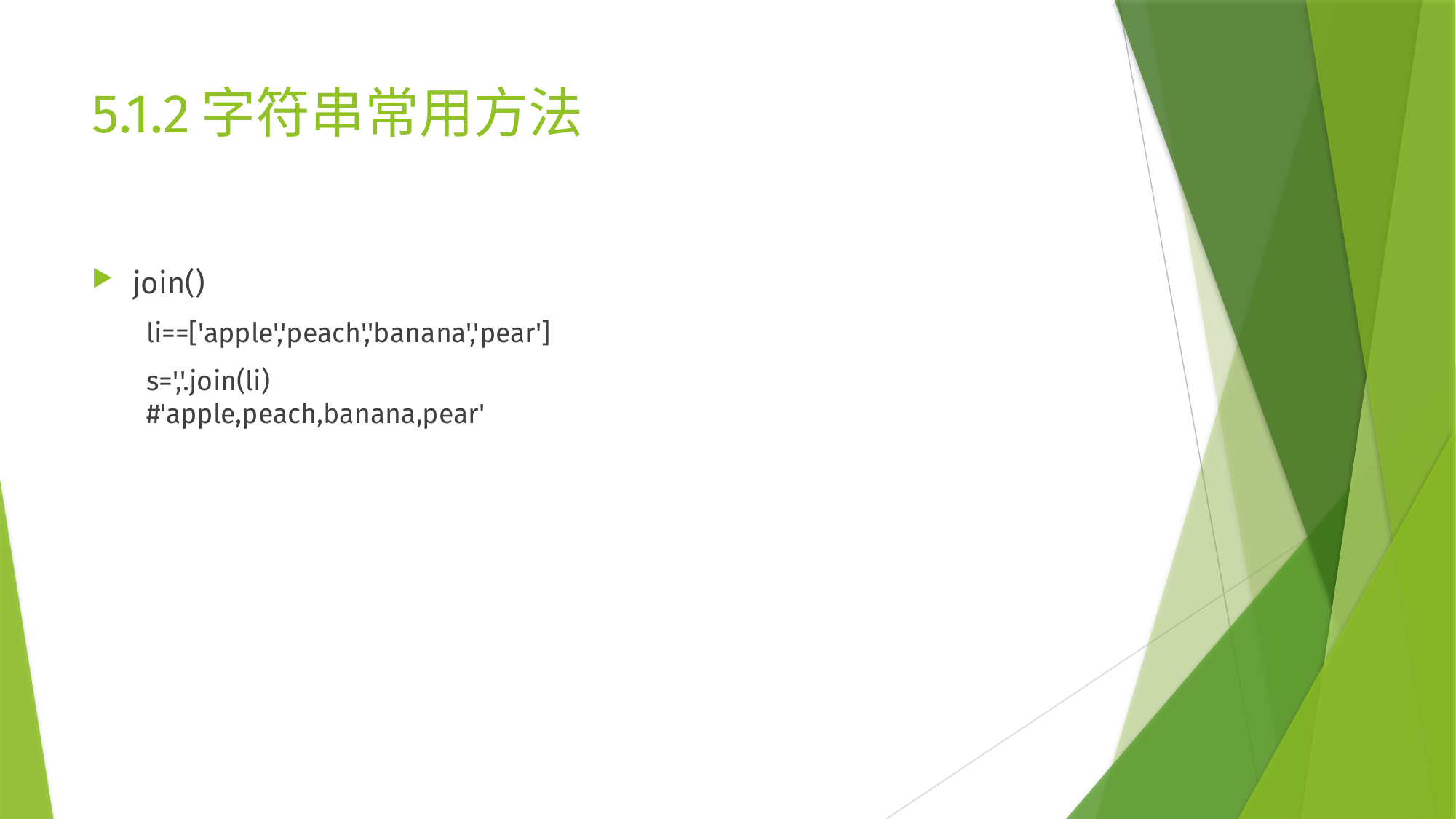

# 5.1.2	字符串常用方法
join()
li==['apple','peach','banana','pear']
s=','.join(li)							#'apple,peach,banana,pear'